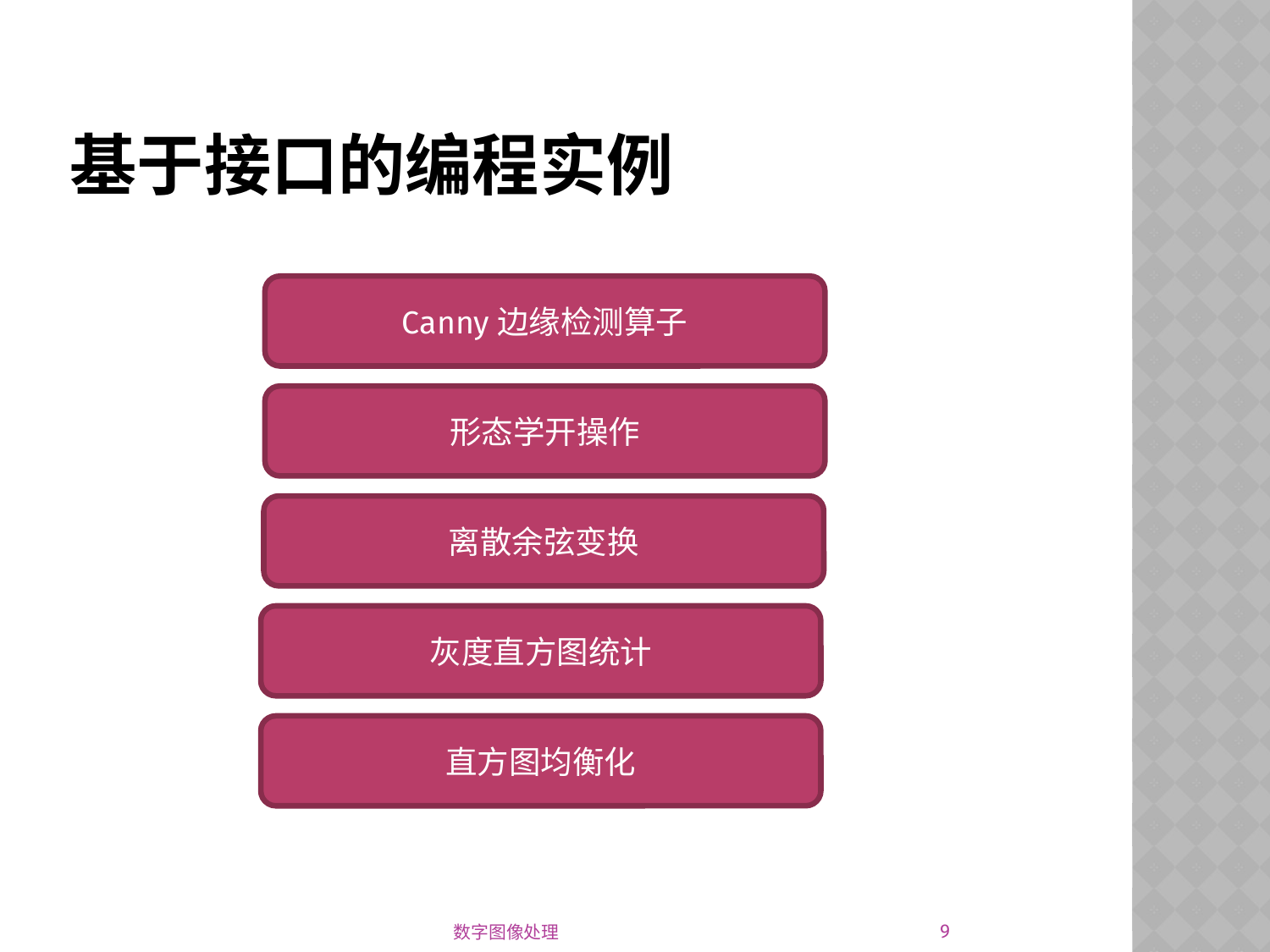

# 基于接口的编程实例

Canny边缘检测算子
形态学开操作
离散余弦变换
灰度直方图统计
直方图均衡化
9
数字图像处理